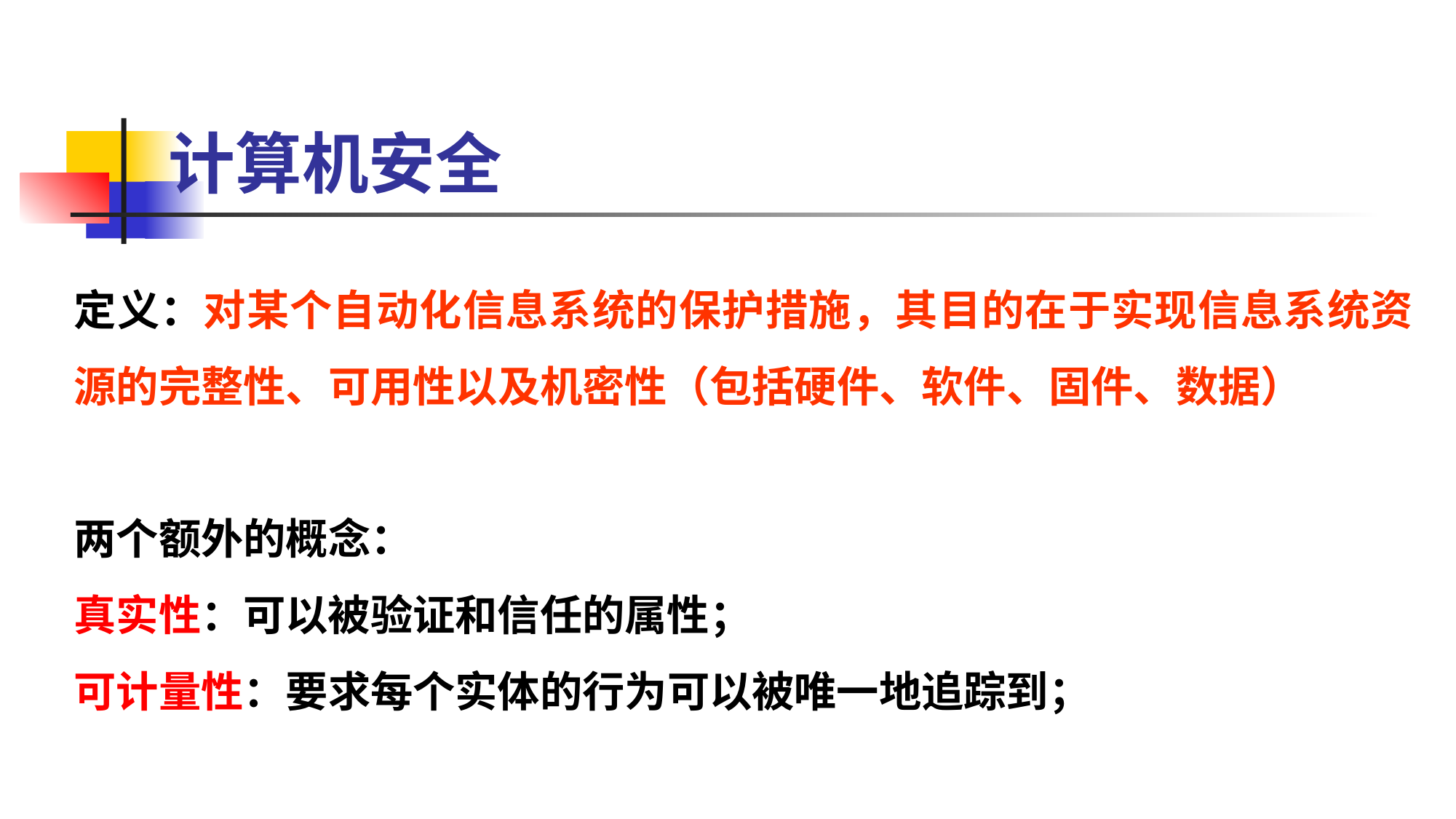

计算机安全

定义：对某个自动化信息系统的保护措施，其目的在于实现信息系统资源的完整性、可用性以及机密性（包括硬件、软件、固件、数据）

两个额外的概念：
真实性：可以被验证和信任的属性；
可计量性：要求每个实体的行为可以被唯一地追踪到；